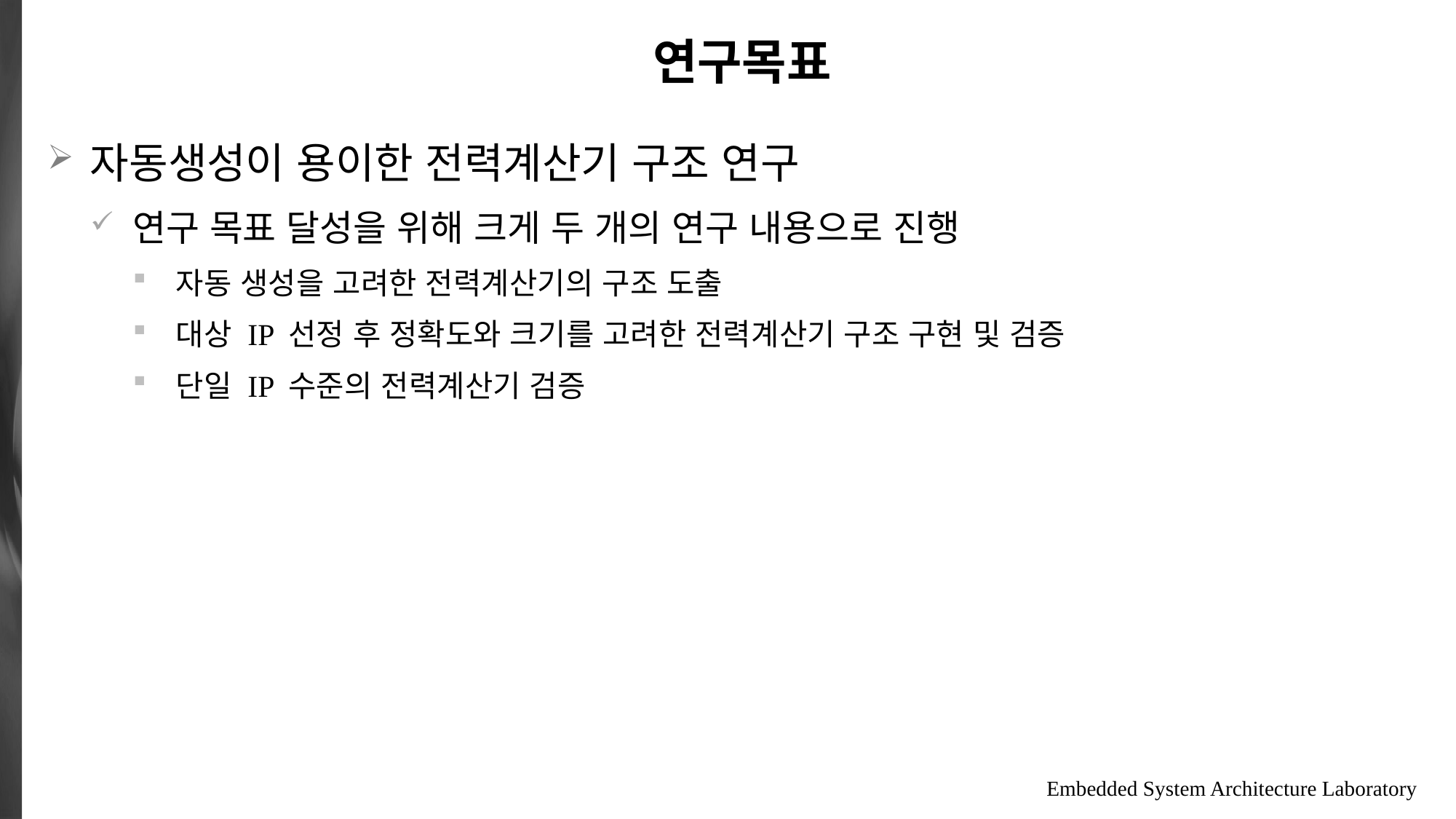

# 연구목표
자동생성이 용이한 전력계산기 구조 연구
연구 목표 달성을 위해 크게 두 개의 연구 내용으로 진행
자동 생성을 고려한 전력계산기의 구조 도출
대상 IP 선정 후 정확도와 크기를 고려한 전력계산기 구조 구현 및 검증
단일 IP 수준의 전력계산기 검증